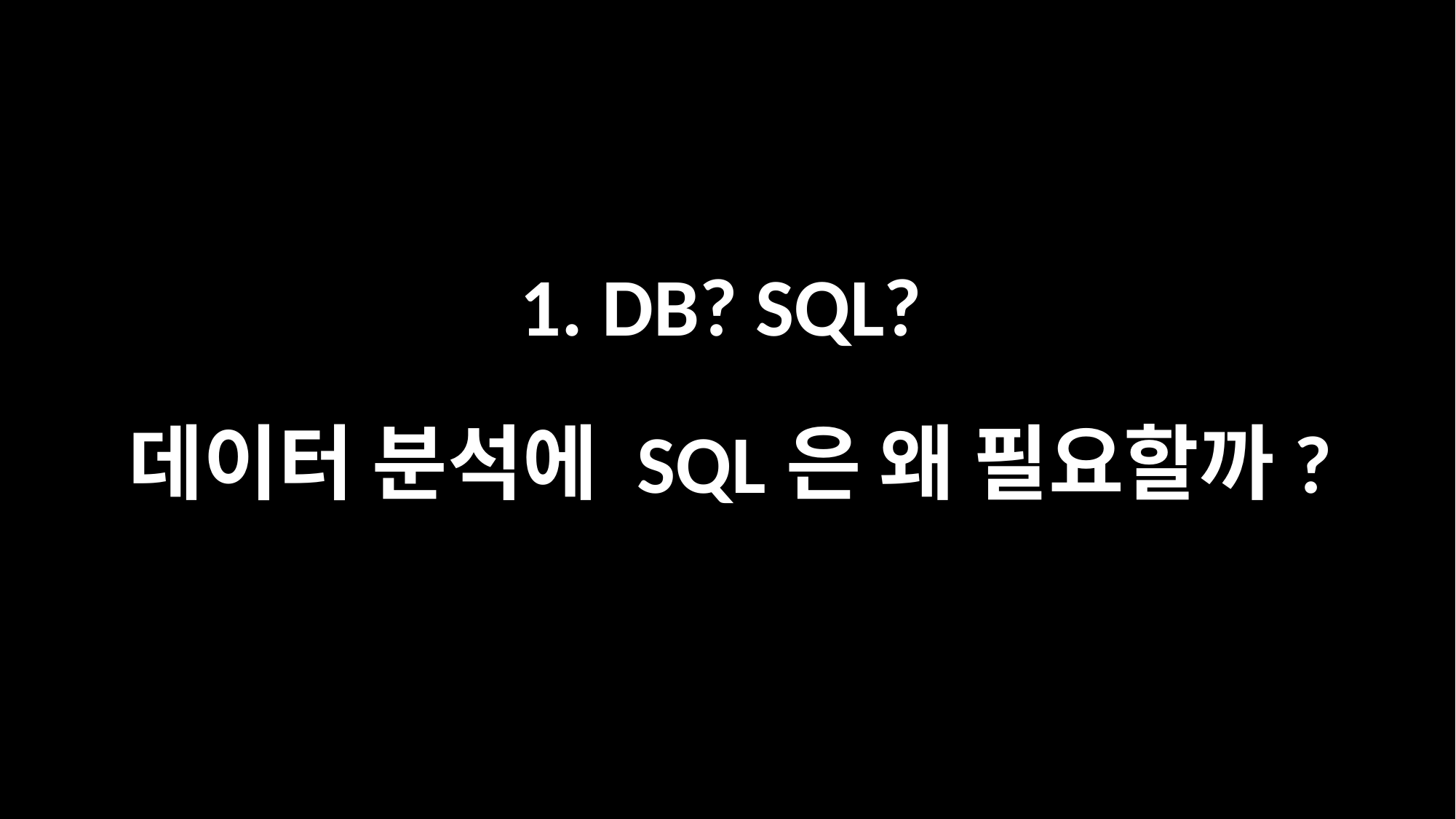

# 1. DB? SQL? 데이터 분석에 SQL은 왜 필요할까?